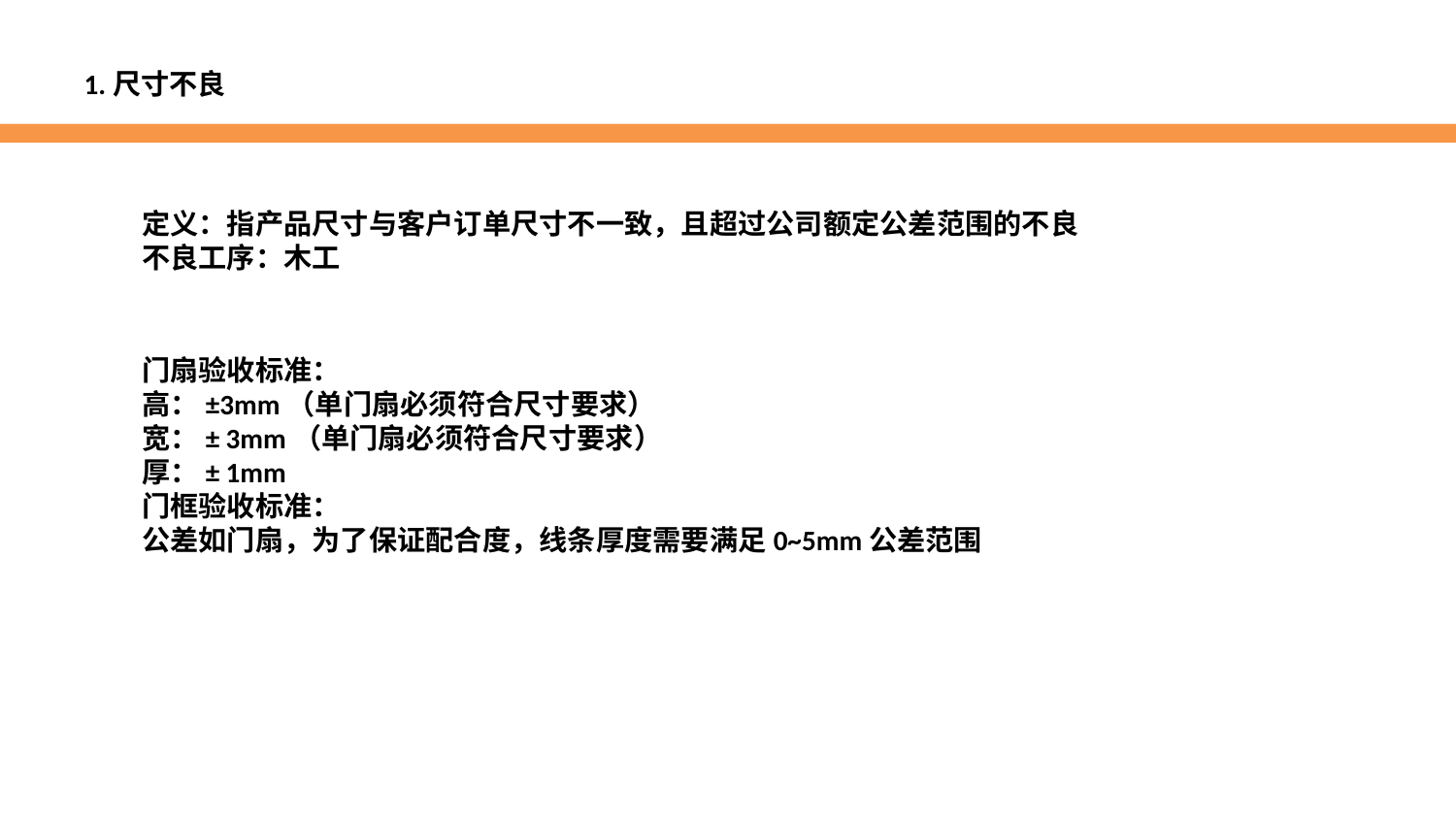

1.尺寸不良
定义：指产品尺寸与客户订单尺寸不一致，且超过公司额定公差范围的不良
不良工序：木工
门扇验收标准：
高：±3mm（单门扇必须符合尺寸要求）
宽：± 3mm（单门扇必须符合尺寸要求）
厚：± 1mm
门框验收标准：
公差如门扇，为了保证配合度，线条厚度需要满足0~5mm公差范围